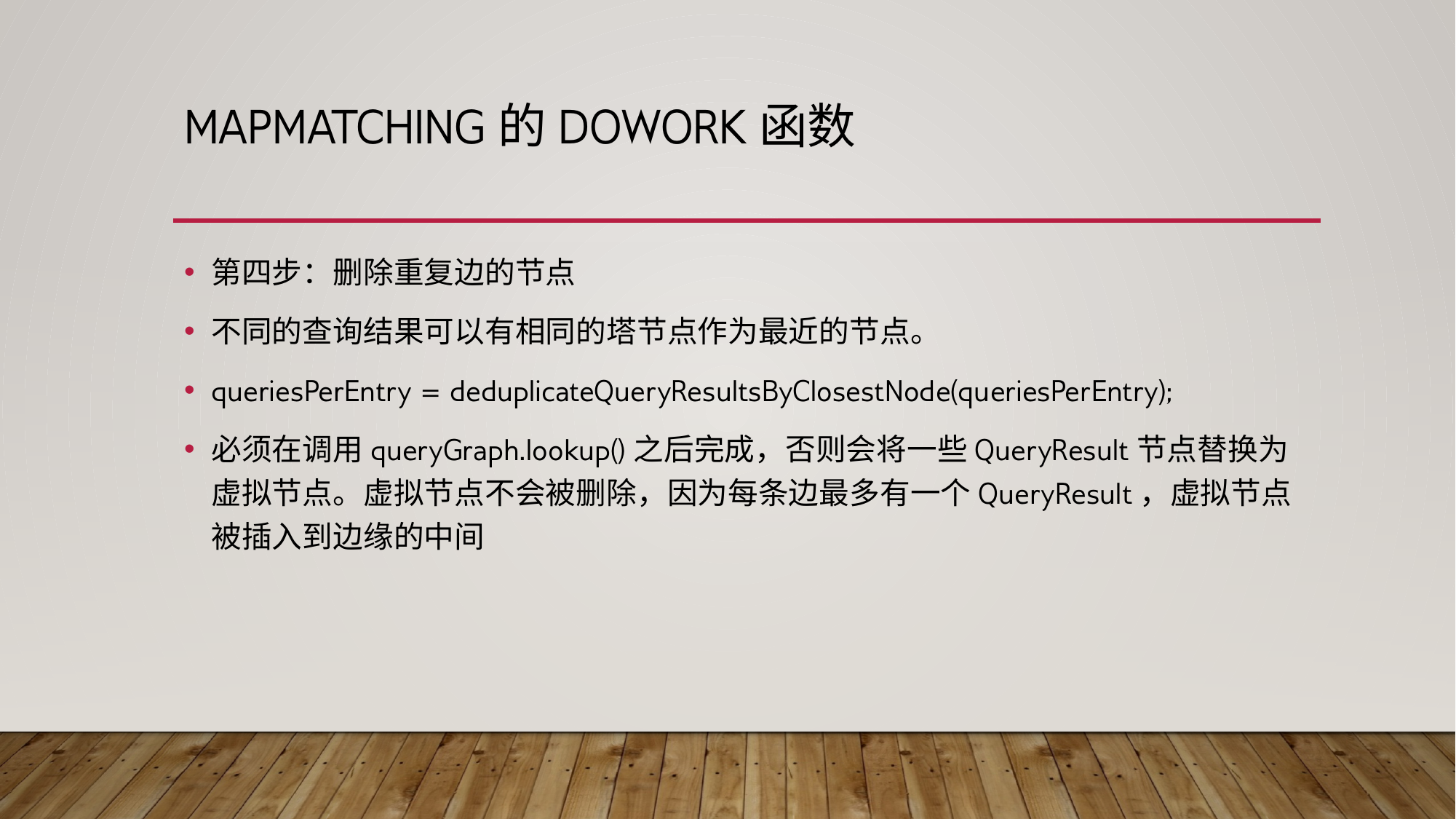

# Mapmatching的dowork函数
第四步：删除重复边的节点
不同的查询结果可以有相同的塔节点作为最近的节点。
queriesPerEntry = deduplicateQueryResultsByClosestNode(queriesPerEntry);
必须在调用queryGraph.lookup()之后完成，否则会将一些QueryResult节点替换为虚拟节点。虚拟节点不会被删除，因为每条边最多有一个QueryResult，虚拟节点被插入到边缘的中间